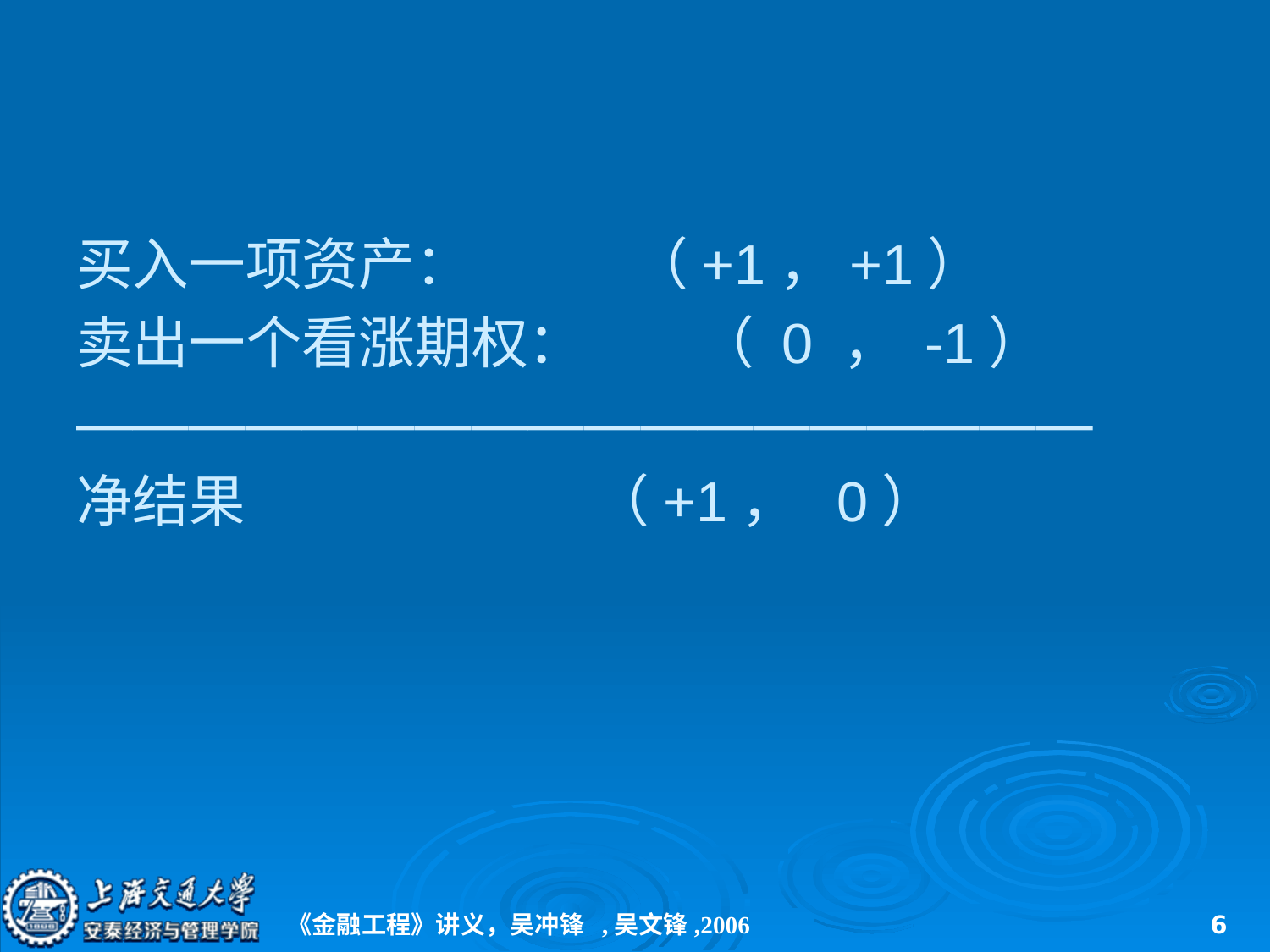

买入一项资产：		（+1，+1）
卖出一个看涨期权：         （ 0 ， -1）
——————————————————
净结果		                 （+1，  0）